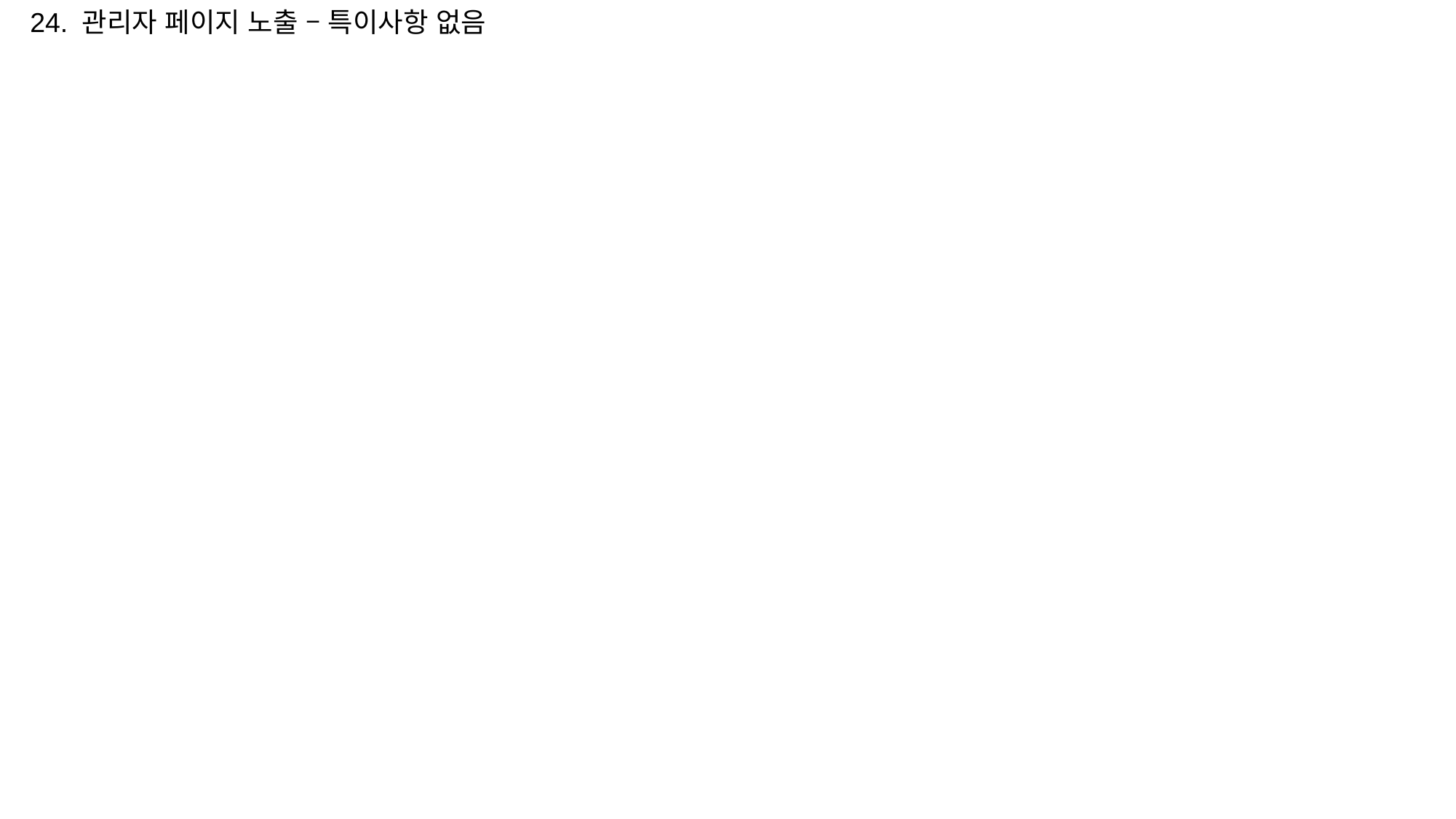

24. 관리자 페이지 노출 – 특이사항 없음